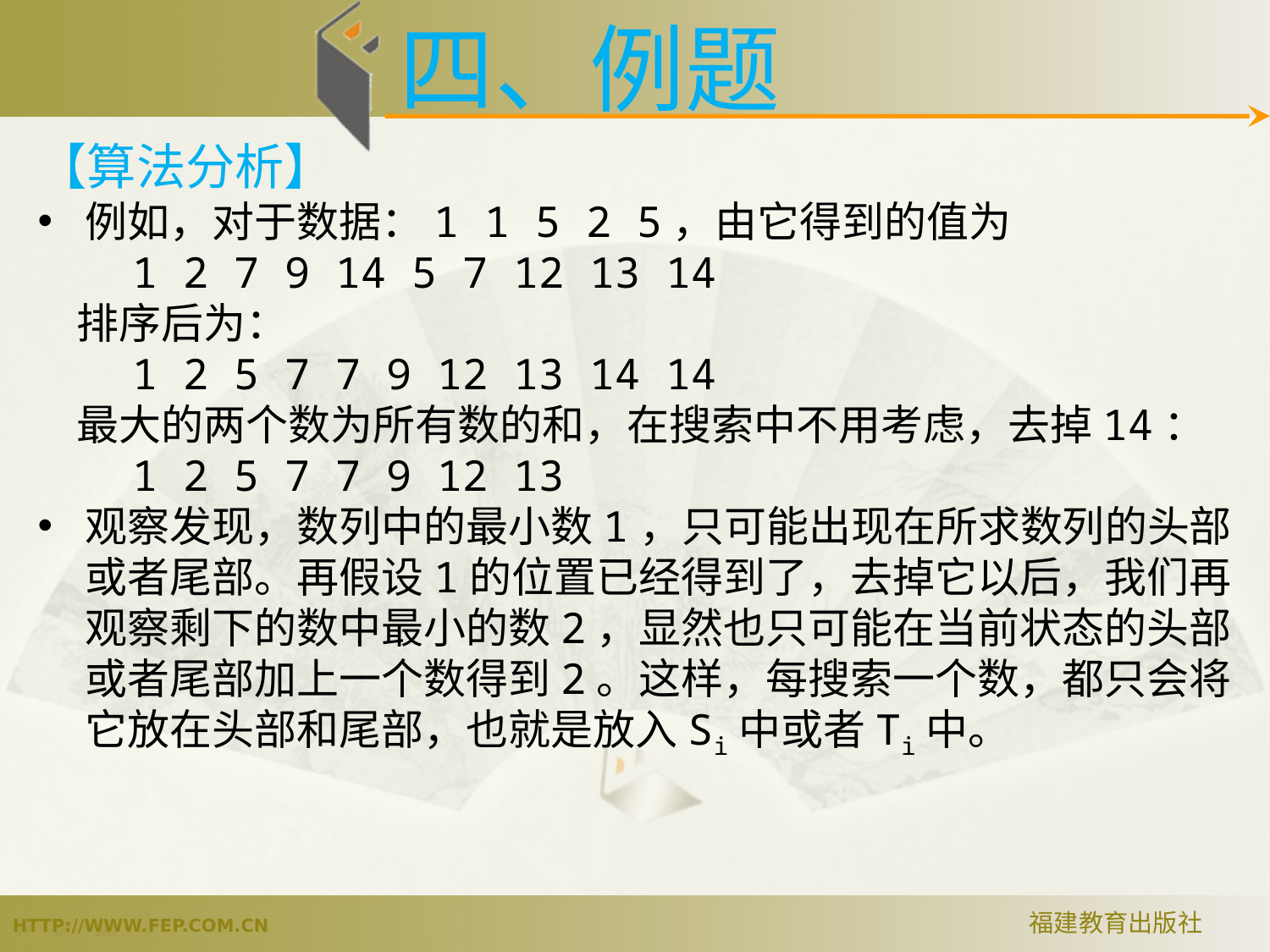

四、例题
【算法分析】
例如，对于数据：1 1 5 2 5，由它得到的值为
　　1 2 7 9 14 5 7 12 13 14
   排序后为：
　　1 2 5 7 7 9 12 13 14 14
   最大的两个数为所有数的和，在搜索中不用考虑，去掉14：
　　1 2 5 7 7 9 12 13
观察发现，数列中的最小数1，只可能出现在所求数列的头部或者尾部。再假设1的位置已经得到了，去掉它以后，我们再观察剩下的数中最小的数2，显然也只可能在当前状态的头部或者尾部加上一个数得到2。这样，每搜索一个数，都只会将它放在头部和尾部，也就是放入Si中或者Ti中。